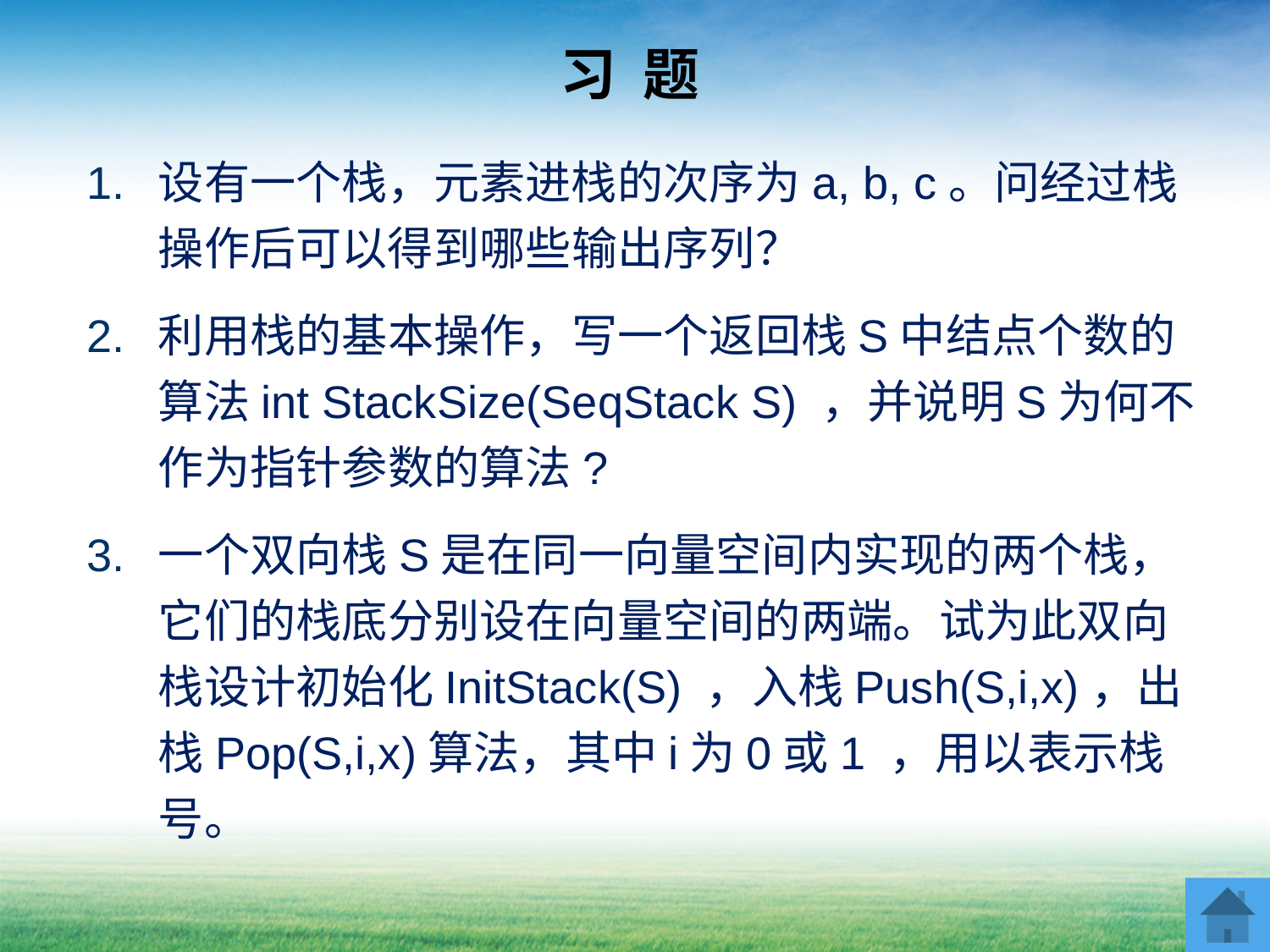

# 习  题
设有一个栈，元素进栈的次序为a, b, c。问经过栈操作后可以得到哪些输出序列？
利用栈的基本操作，写一个返回栈S中结点个数的算法int StackSize(SeqStack S) ，并说明S为何不作为指针参数的算法?
一个双向栈S是在同一向量空间内实现的两个栈，它们的栈底分别设在向量空间的两端。试为此双向栈设计初始化InitStack(S) ，入栈Push(S,i,x)，出栈Pop(S,i,x)算法，其中i为0或1 ，用以表示栈号。